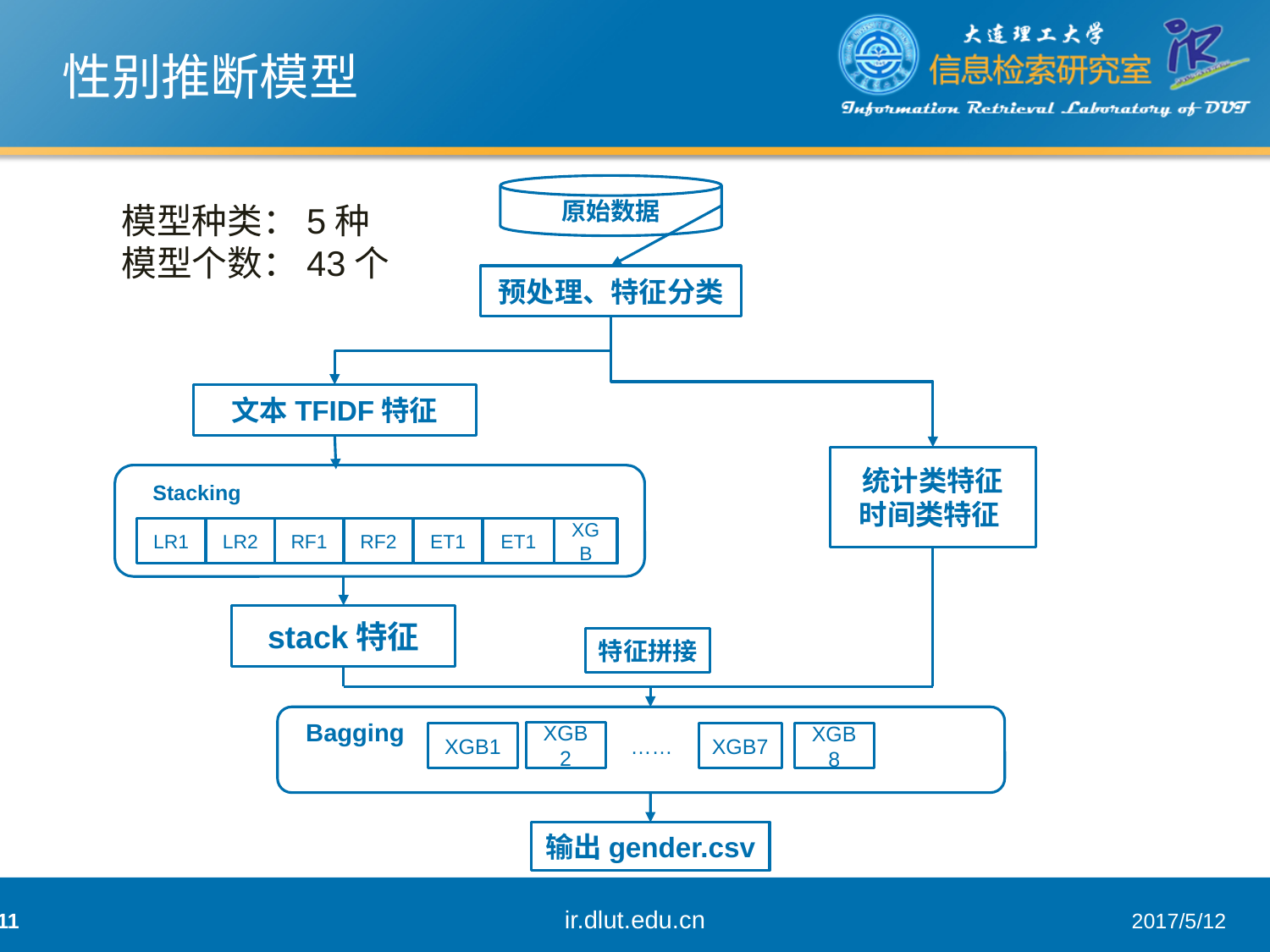

# 性别推断模型
原始数据
预处理、特征分类
文本TFIDF特征
统计类特征
时间类特征

Stacking
LR1
LR2
RF1
RF2
ET1
ET1
XGB
stack特征
特征拼接

Bagging
XGB2
XGB1
……
XGB7
XGB8
输出gender.csv
模型种类：5种
模型个数：43个